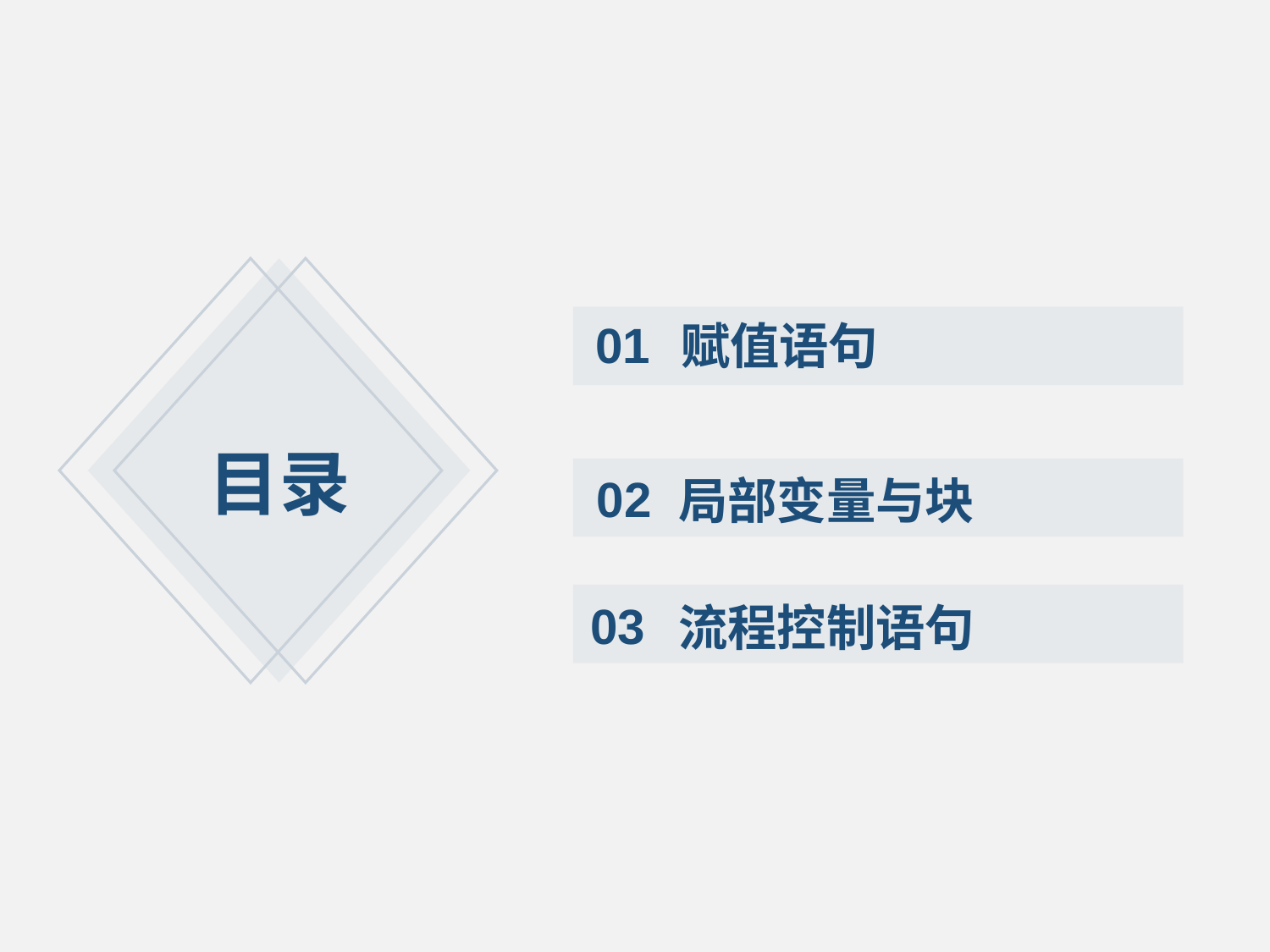

目录

  赋值语句

01

  局部变量与块
02

  流程控制语句
03